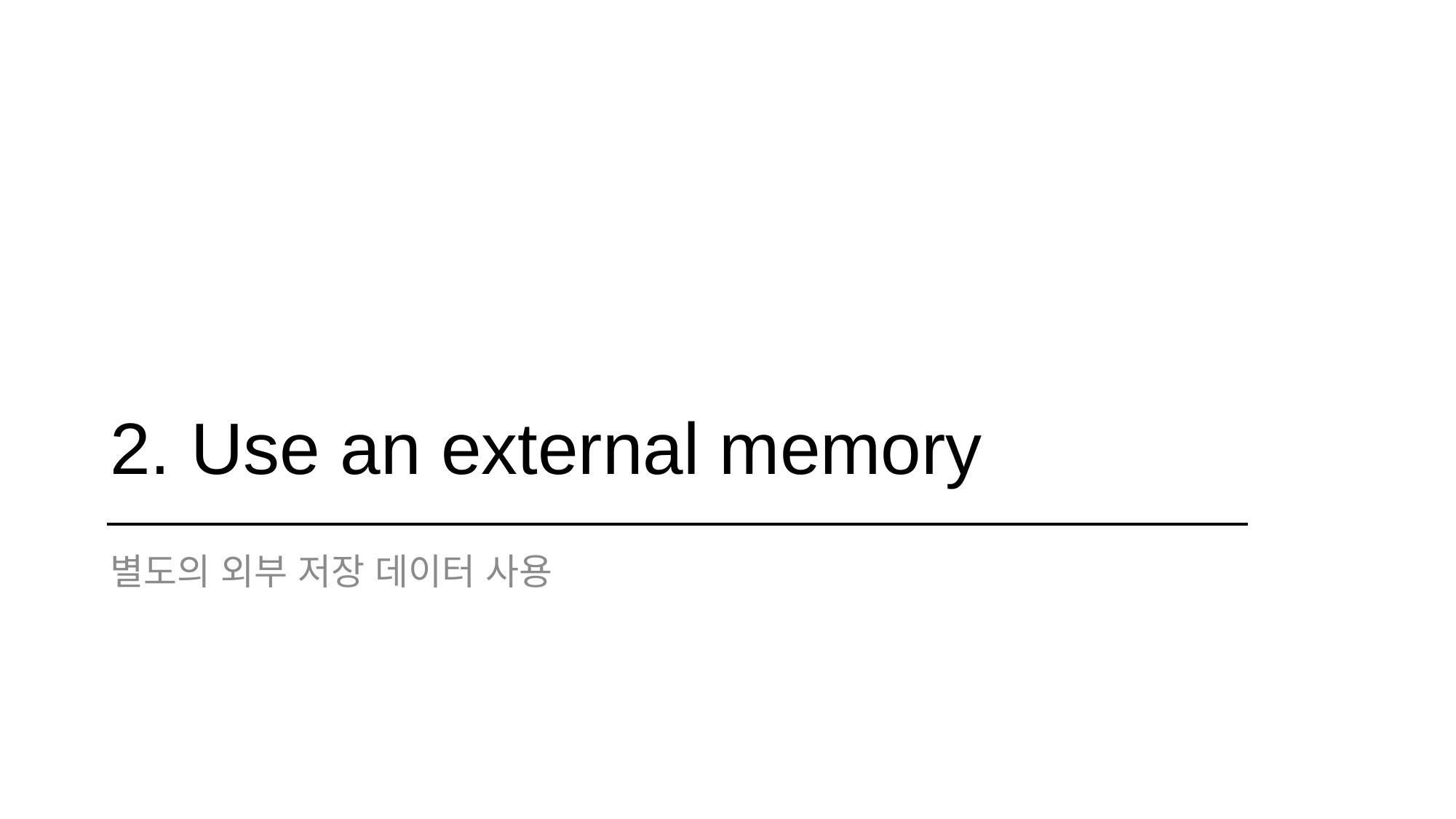

# 2. Use an external memory
별도의 외부 저장 데이터 사용